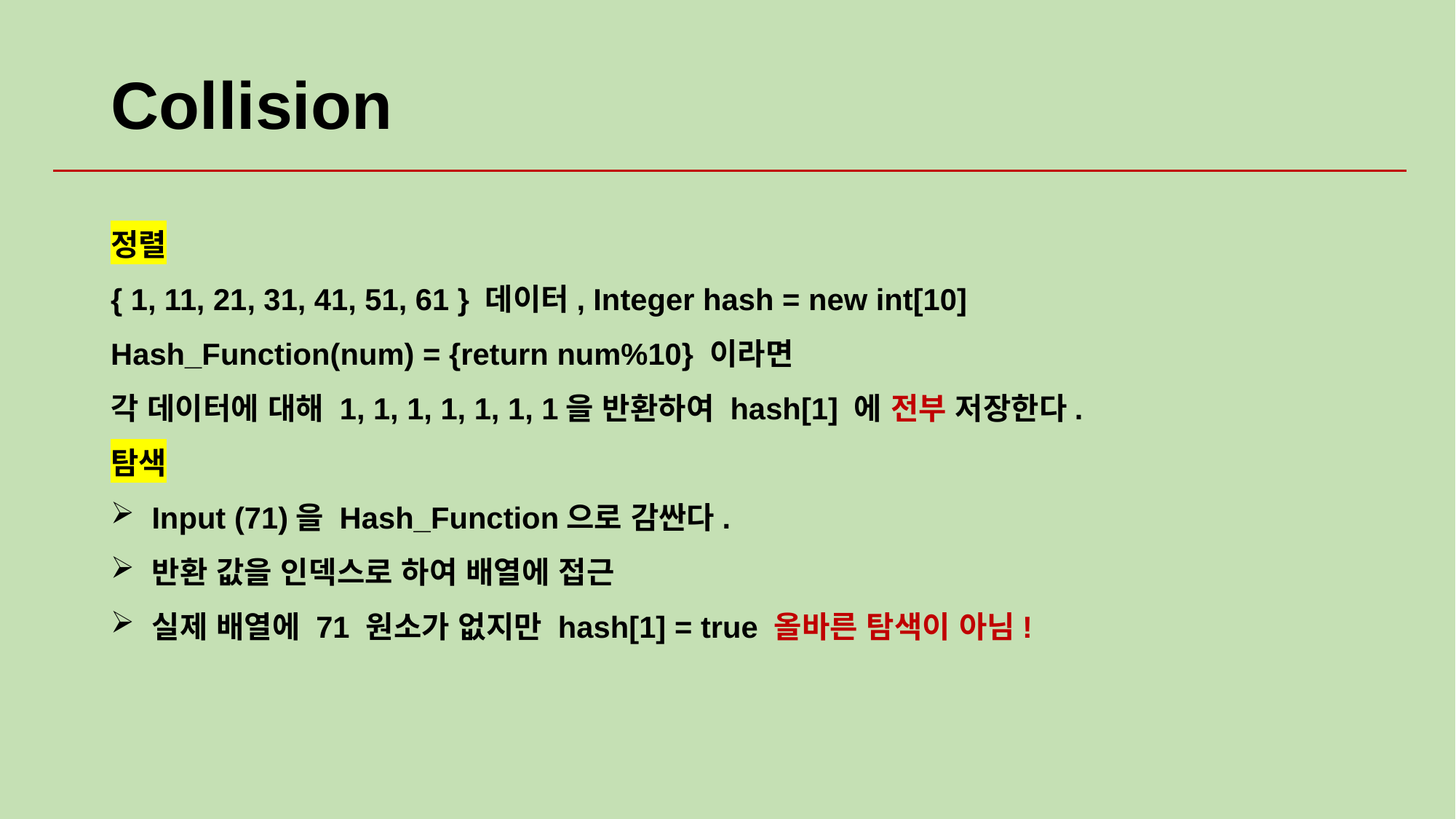

# Collision
정렬
{ 1, 11, 21, 31, 41, 51, 61 } 데이터, Integer hash = new int[10]
Hash_Function(num) = {return num%10} 이라면
각 데이터에 대해 1, 1, 1, 1, 1, 1, 1을 반환하여 hash[1] 에 전부 저장한다.
탐색
Input (71)을 Hash_Function으로 감싼다.
반환 값을 인덱스로 하여 배열에 접근
실제 배열에 71 원소가 없지만 hash[1] = true 올바른 탐색이 아님!